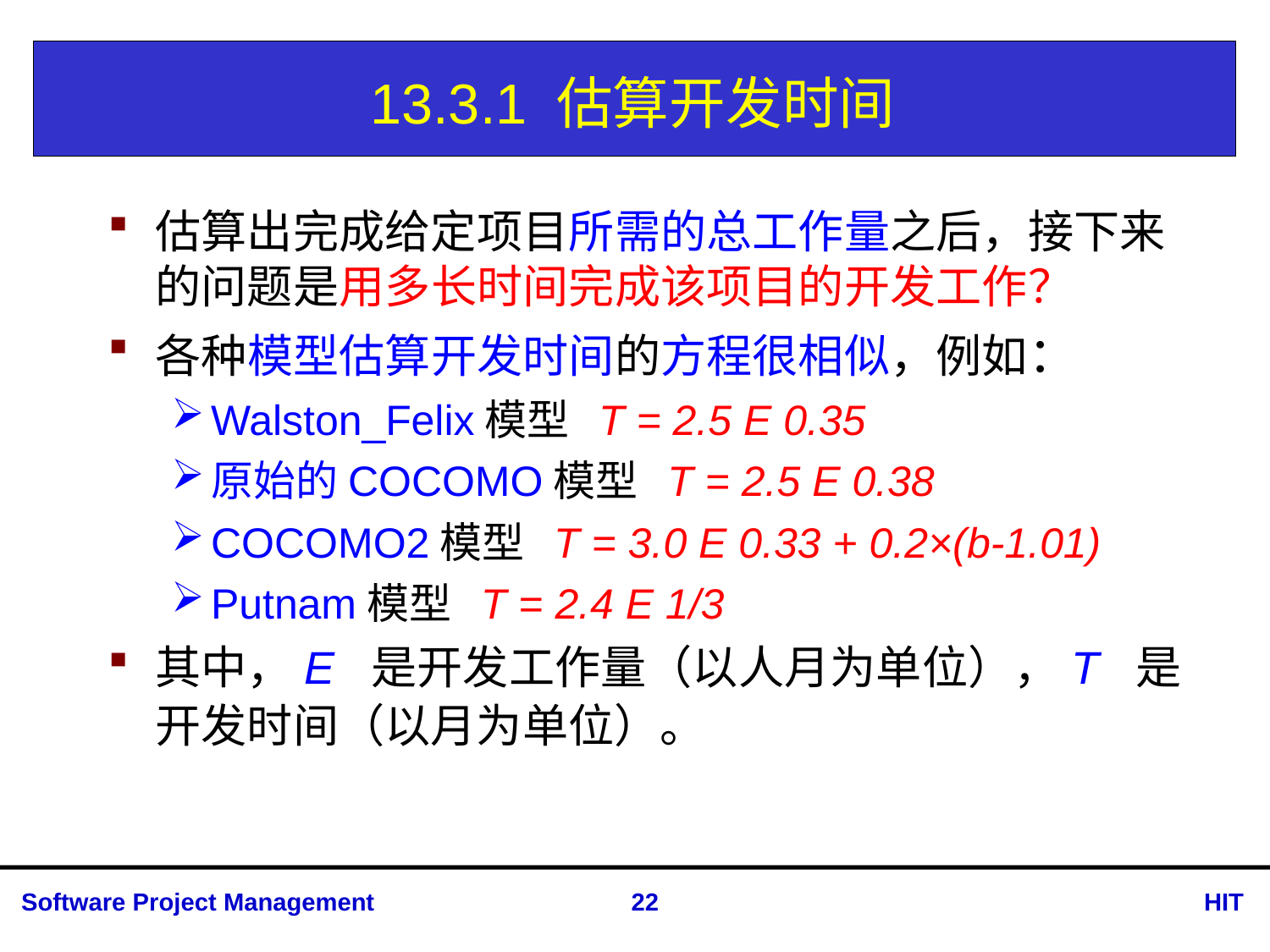

# 13.3.1 估算开发时间
估算出完成给定项目所需的总工作量之后，接下来的问题是用多长时间完成该项目的开发工作？
各种模型估算开发时间的方程很相似，例如：
Walston_Felix模型  T = 2.5 E 0.35
原始的COCOMO模型  T = 2.5 E 0.38
COCOMO2模型  T = 3.0 E 0.33 + 0.2×(b-1.01)
Putnam模型  T = 2.4 E 1/3
其中，E  是开发工作量（以人月为单位），T  是开发时间（以月为单位）。